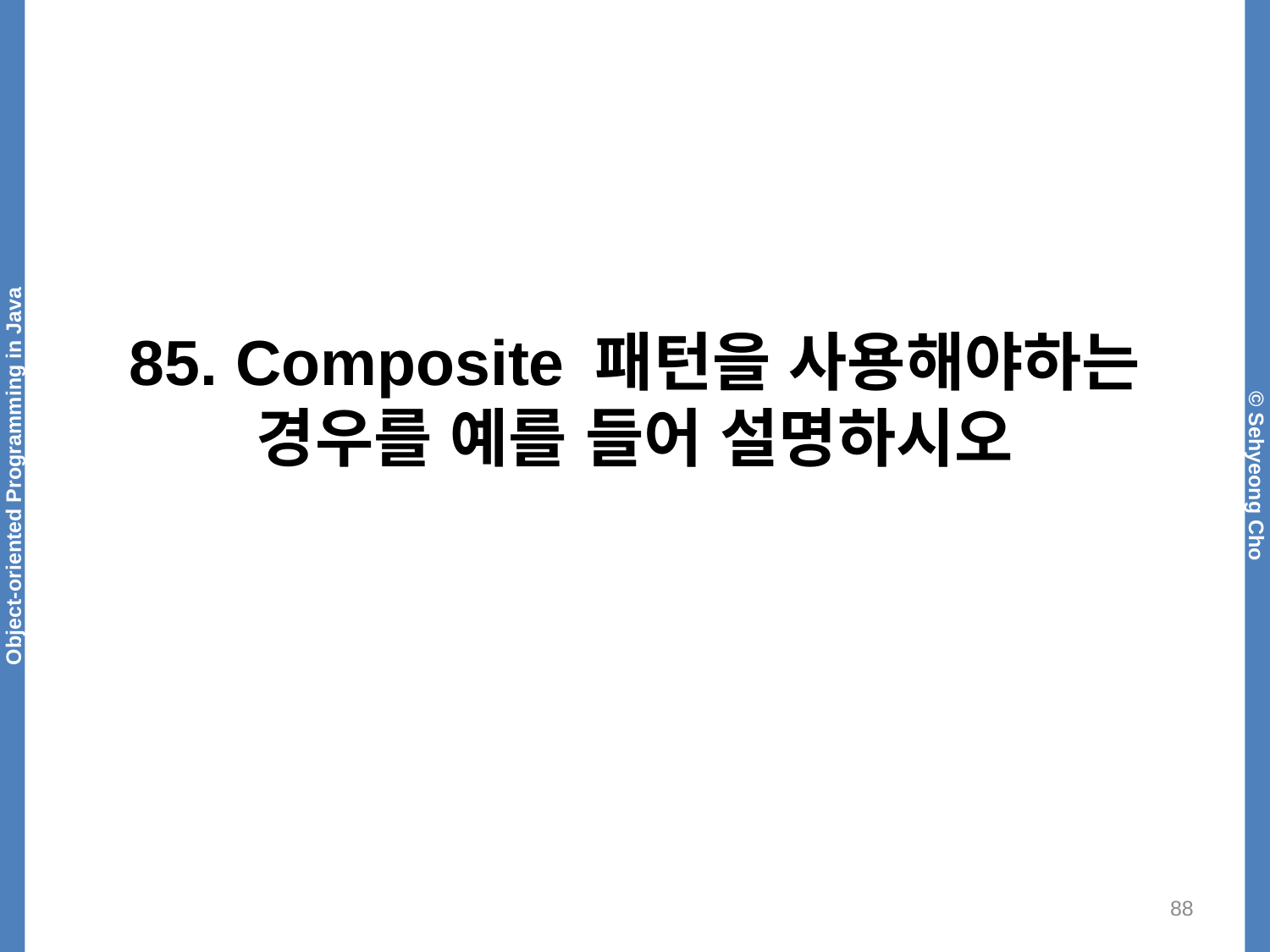

# 85. Composite 패턴을 사용해야하는 경우를 예를 들어 설명하시오

88